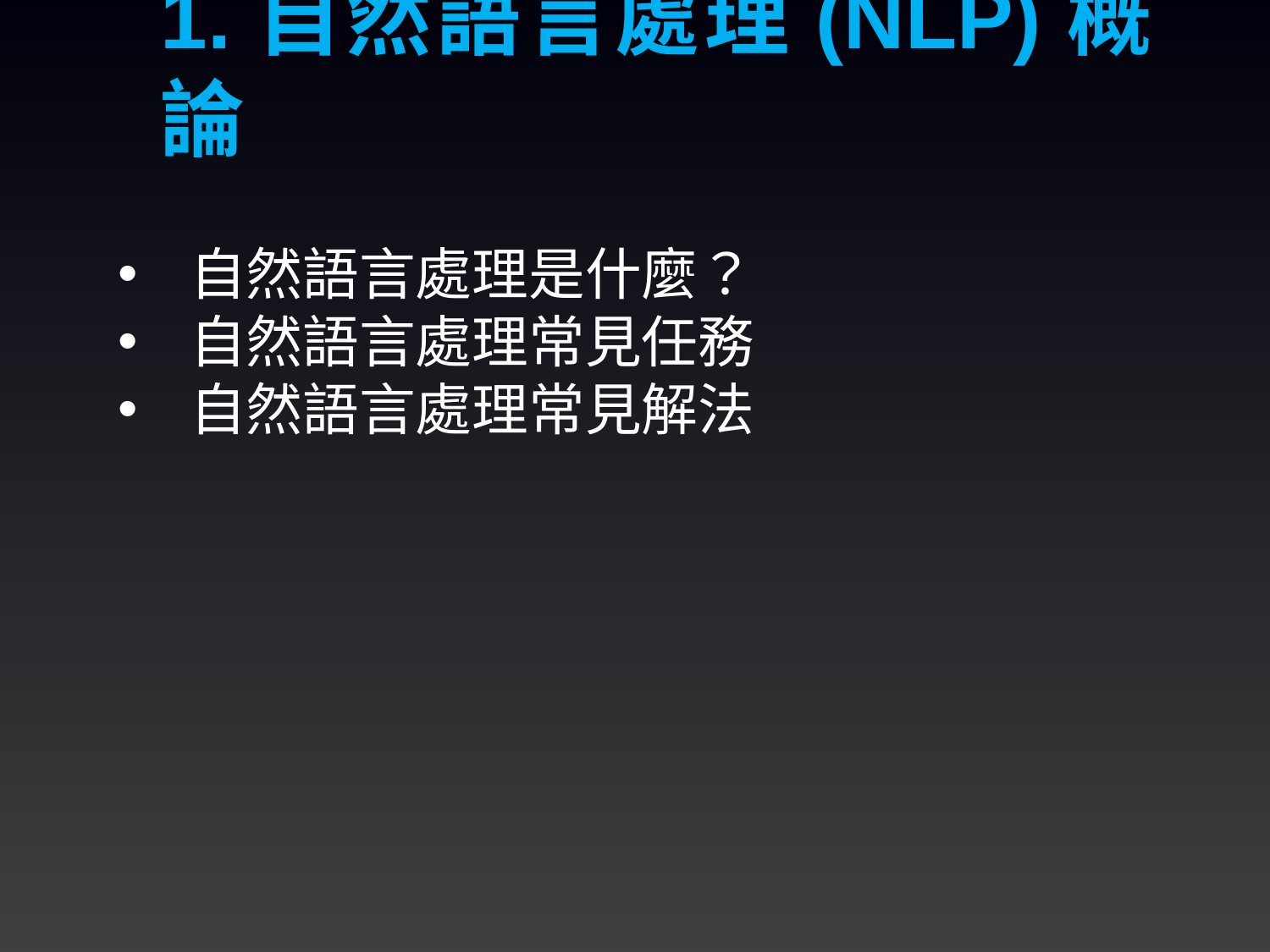

1.自然語言處理(NLP)概論
自然語言處理是什麼？
自然語言處理常見任務
自然語言處理常見解法